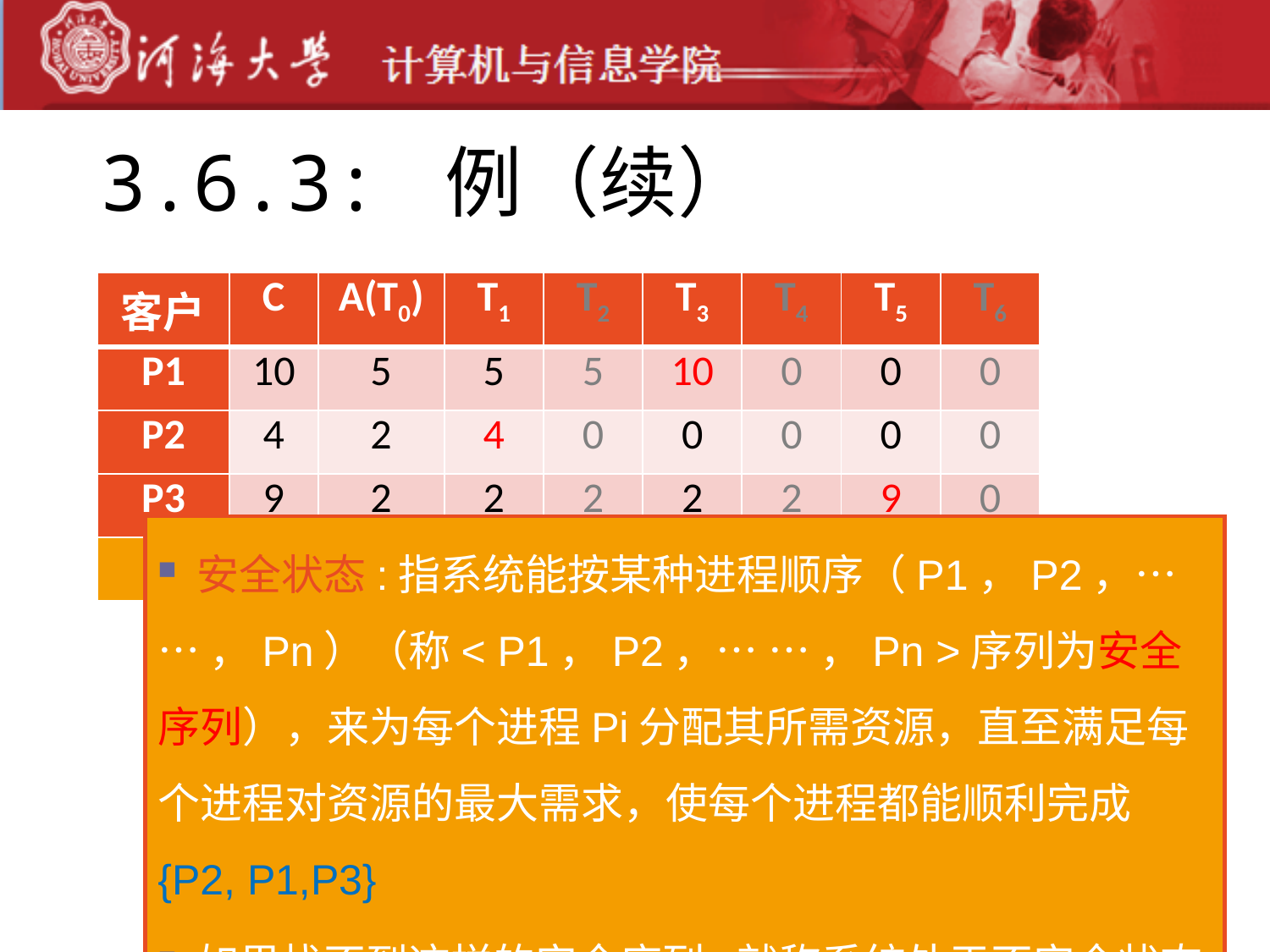

# 3.6.3: 例（续）
| 客户 | C | A(T0) | T1 | T2 | T3 | T4 | T5 | T6 |
| --- | --- | --- | --- | --- | --- | --- | --- | --- |
| P1 | 10 | 5 | 5 | 5 | 10 | 0 | 0 | 0 |
| P2 | 4 | 2 | 4 | 0 | 0 | 0 | 0 | 0 |
| P3 | 9 | 2 | 2 | 2 | 2 | 2 | 9 | 0 |
| V | 12 | 3 | 1 | 5 | 0 | 10 | 3 | 12 |
 安全状态:指系统能按某种进程顺序（P1，P2，… … ，Pn）（称< P1，P2，… … ，Pn >序列为安全序列），来为每个进程Pi分配其所需资源，直至满足每个进程对资源的最大需求，使每个进程都能顺利完成{P2, P1,P3}
 如果找不到这样的安全序列,就称系统处于不安全状态